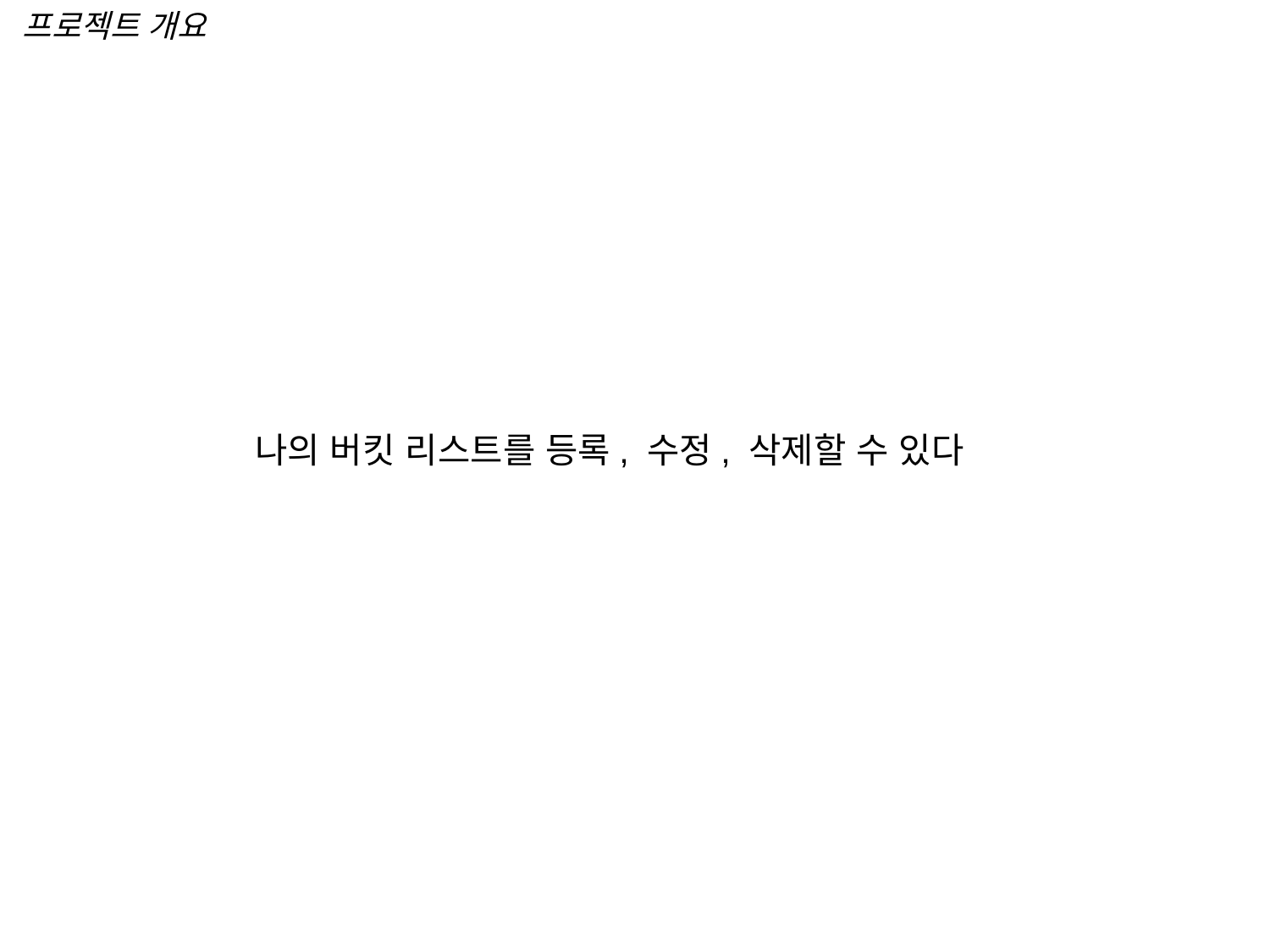

프로젝트 개요
나의 버킷 리스트를 등록, 수정, 삭제할 수 있다